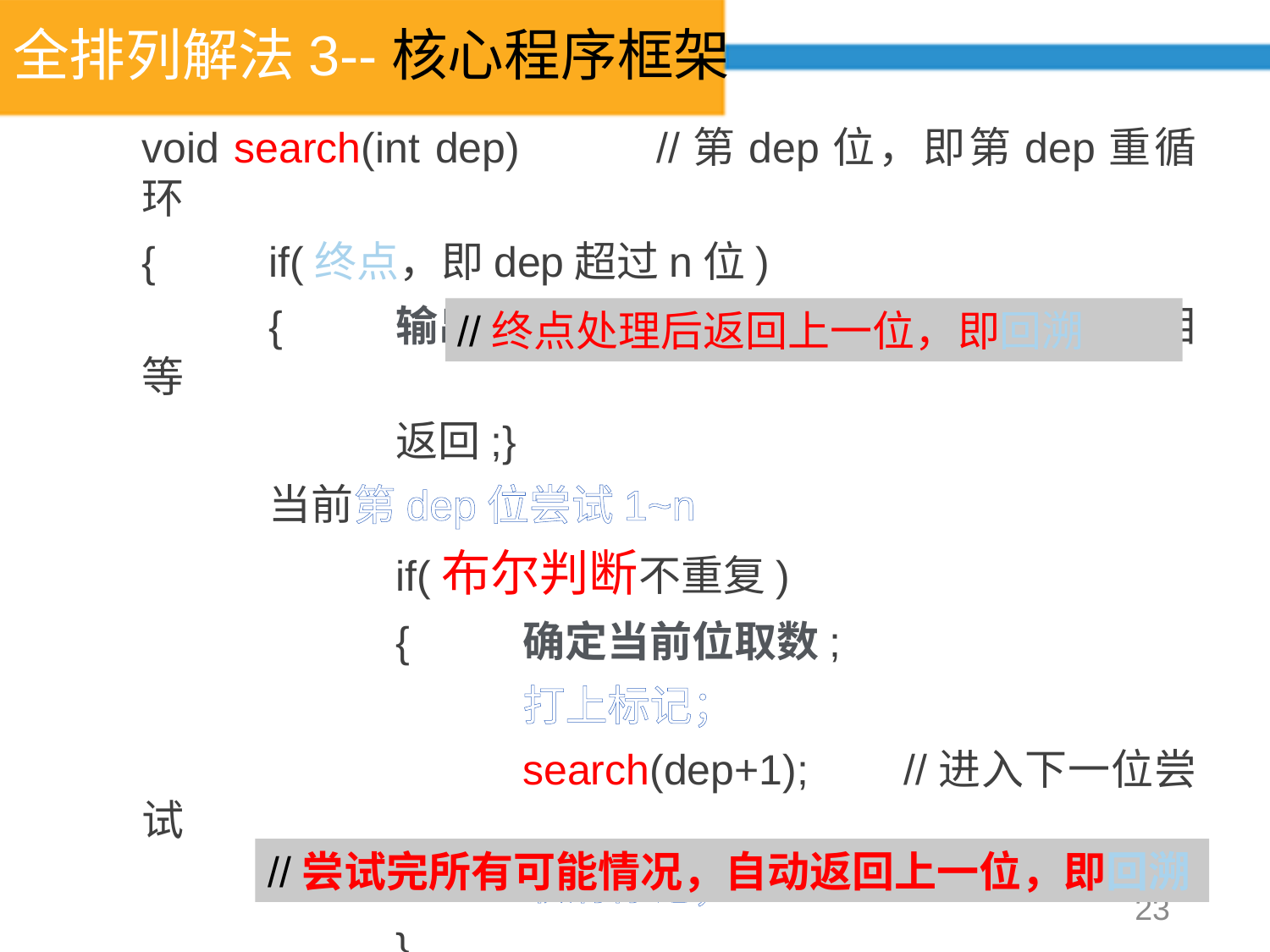

# 全排列解法3--核心程序框架
void search(int dep)		//第dep位，即第dep重循环
{	if(终点，即dep超过n位)
	{	输出方案;		//终点无需判断互不相等
		返回;}
	当前第dep位尝试1~n
		if(布尔判断不重复)
		{	确定当前位取数;
			打上标记；
			search(dep+1);	//进入下一位尝试
			取消标记；
		}

}
//终点处理后返回上一位，即回溯
//尝试完所有可能情况，自动返回上一位，即回溯
23